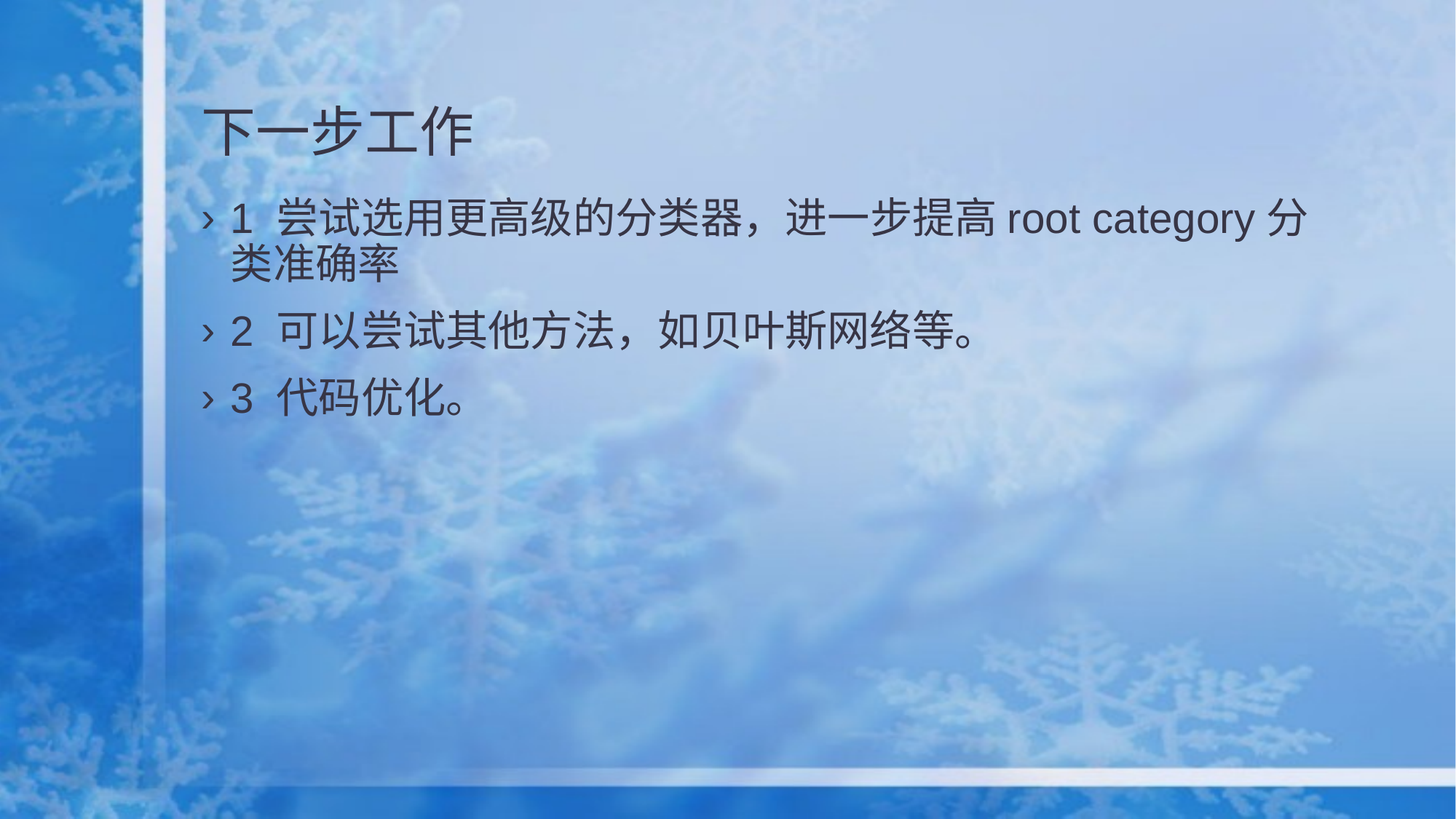

# 下一步工作
1 尝试选用更高级的分类器，进一步提高root category分类准确率
2 可以尝试其他方法，如贝叶斯网络等。
3 代码优化。